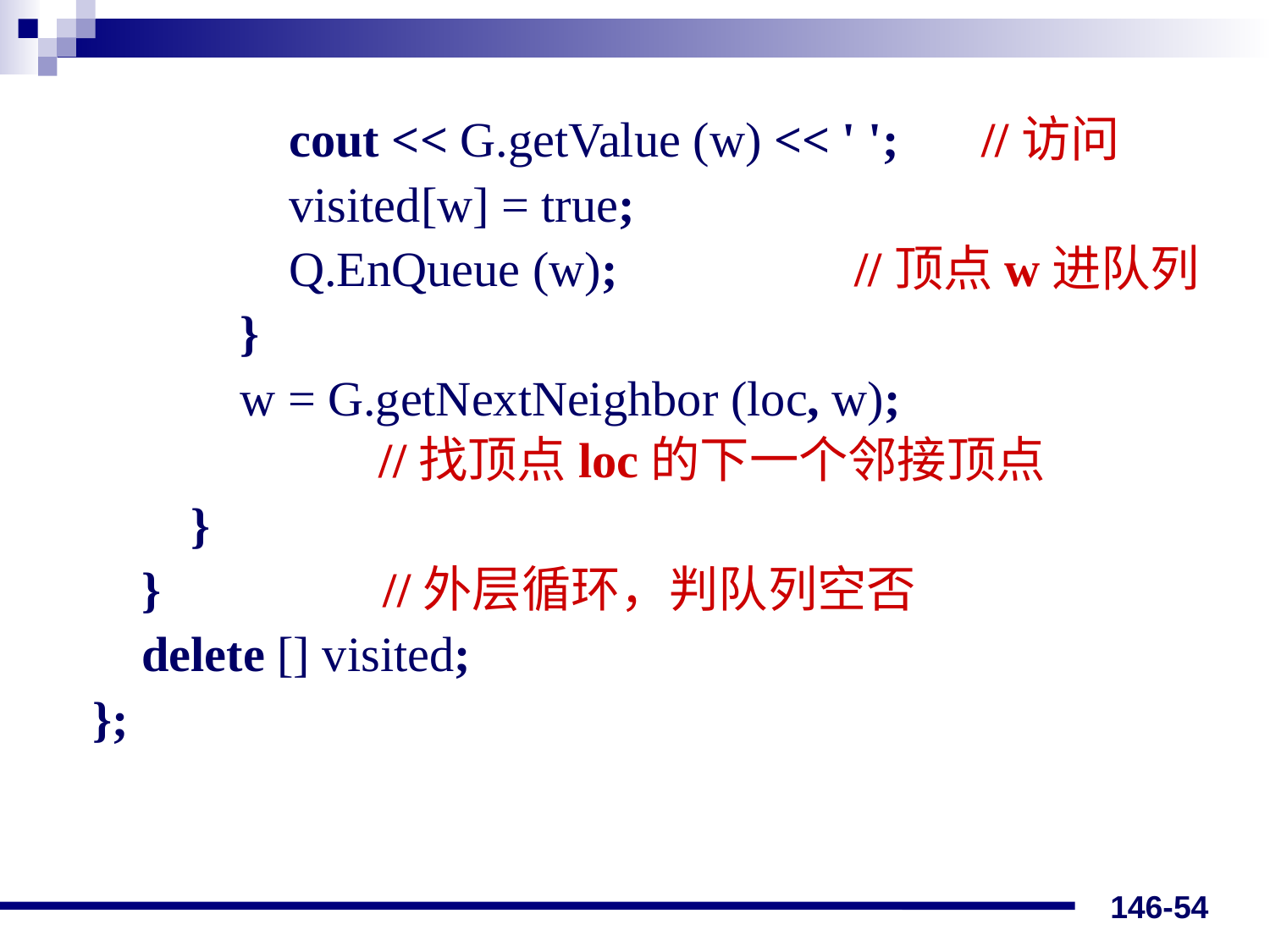

cout << G.getValue (w) << ' ';	//访问
                visited[w] = true;
                Q.EnQueue (w); 		//顶点w进队列
            }
            w = G.getNextNeighbor (loc, w); 			             //找顶点loc的下一个邻接顶点
        }
    }		   //外层循环，判队列空否
    delete [] visited;
};
146-54